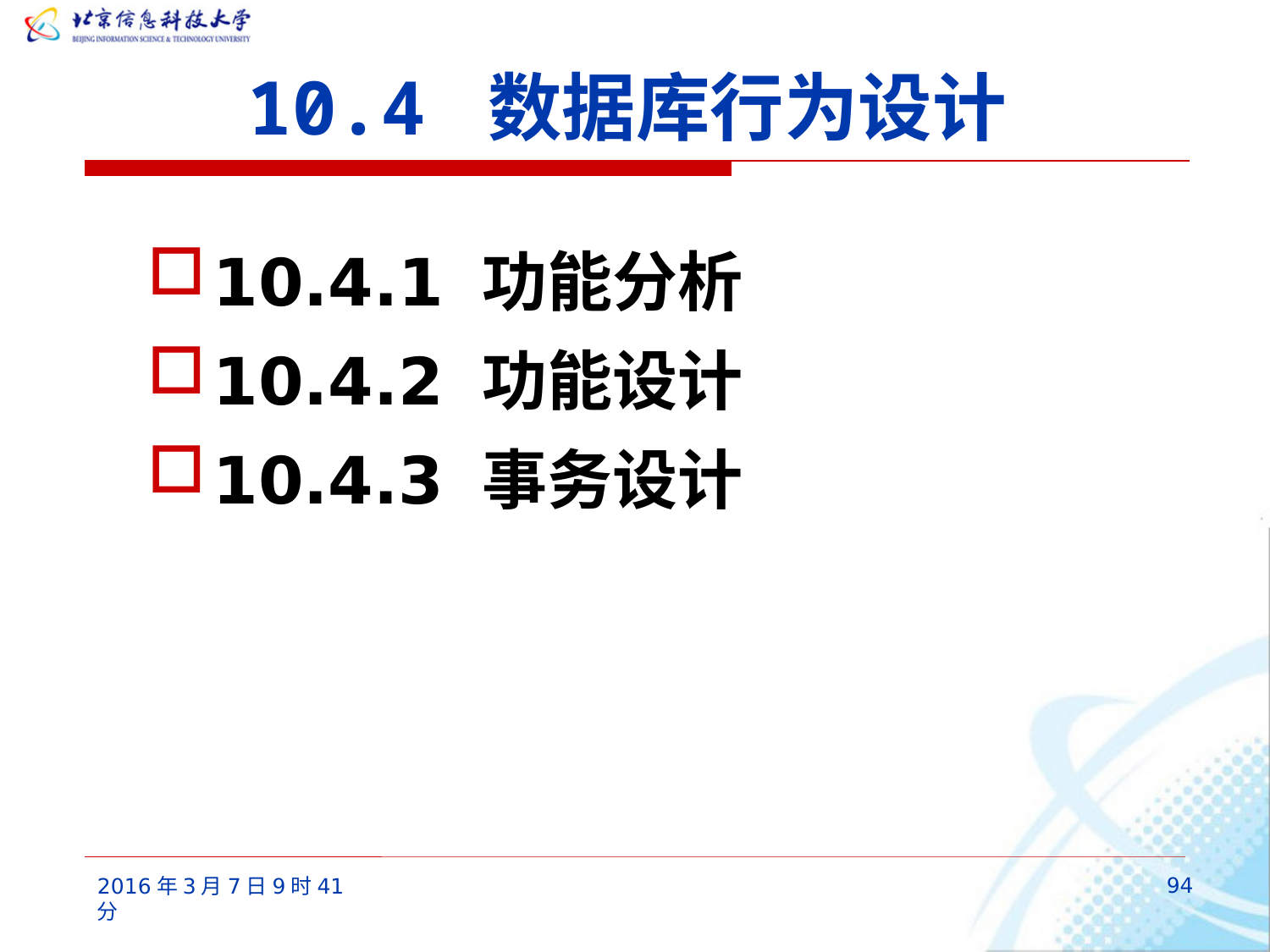

# 10.4 数据库行为设计
10.4.1 功能分析
10.4.2 功能设计
10.4.3 事务设计

2016年3月7日9时41分